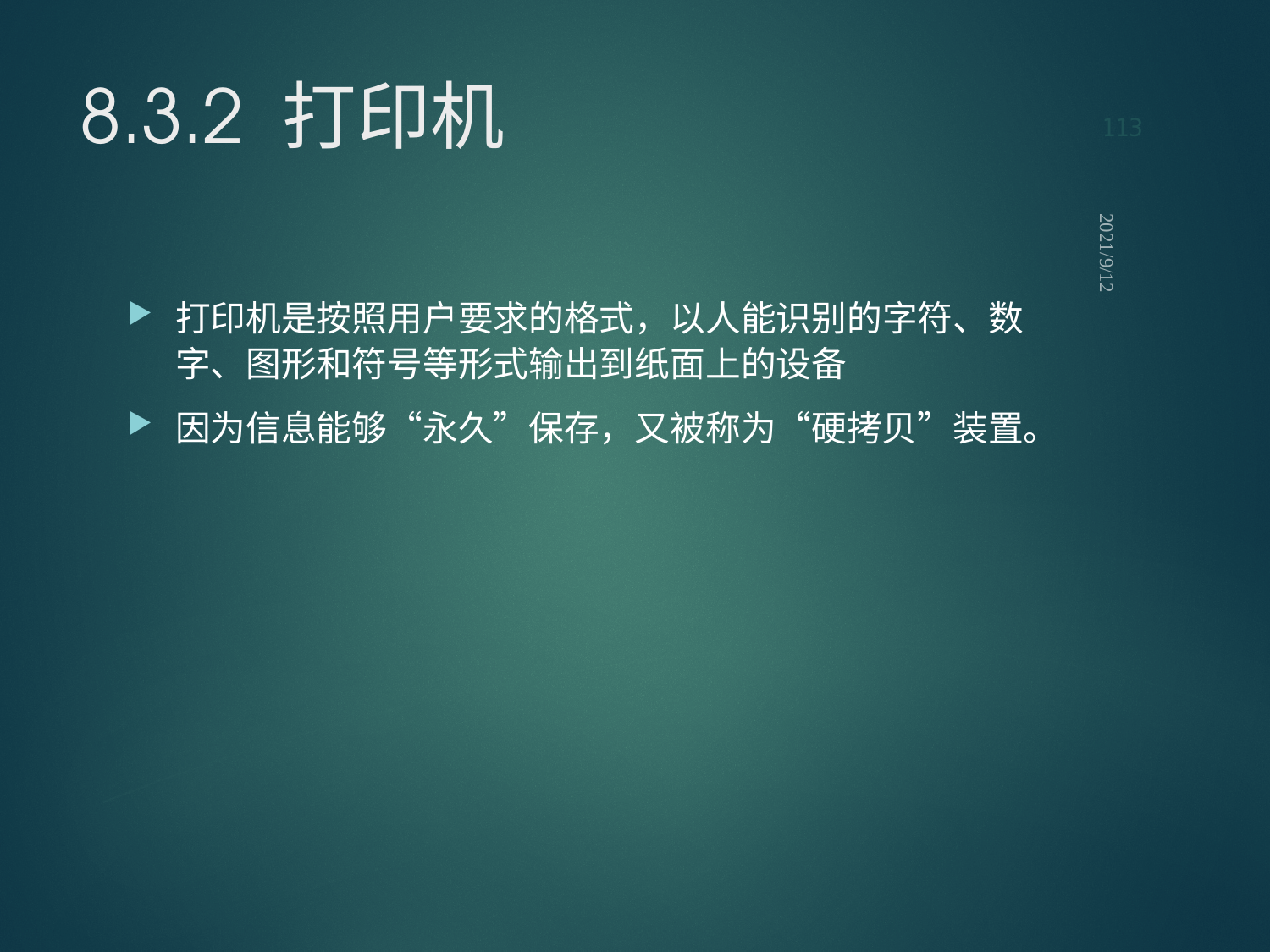

113
# 8.3.2 打印机
2021/9/12
打印机是按照用户要求的格式，以人能识别的字符、数字、图形和符号等形式输出到纸面上的设备
因为信息能够“永久”保存，又被称为“硬拷贝”装置。